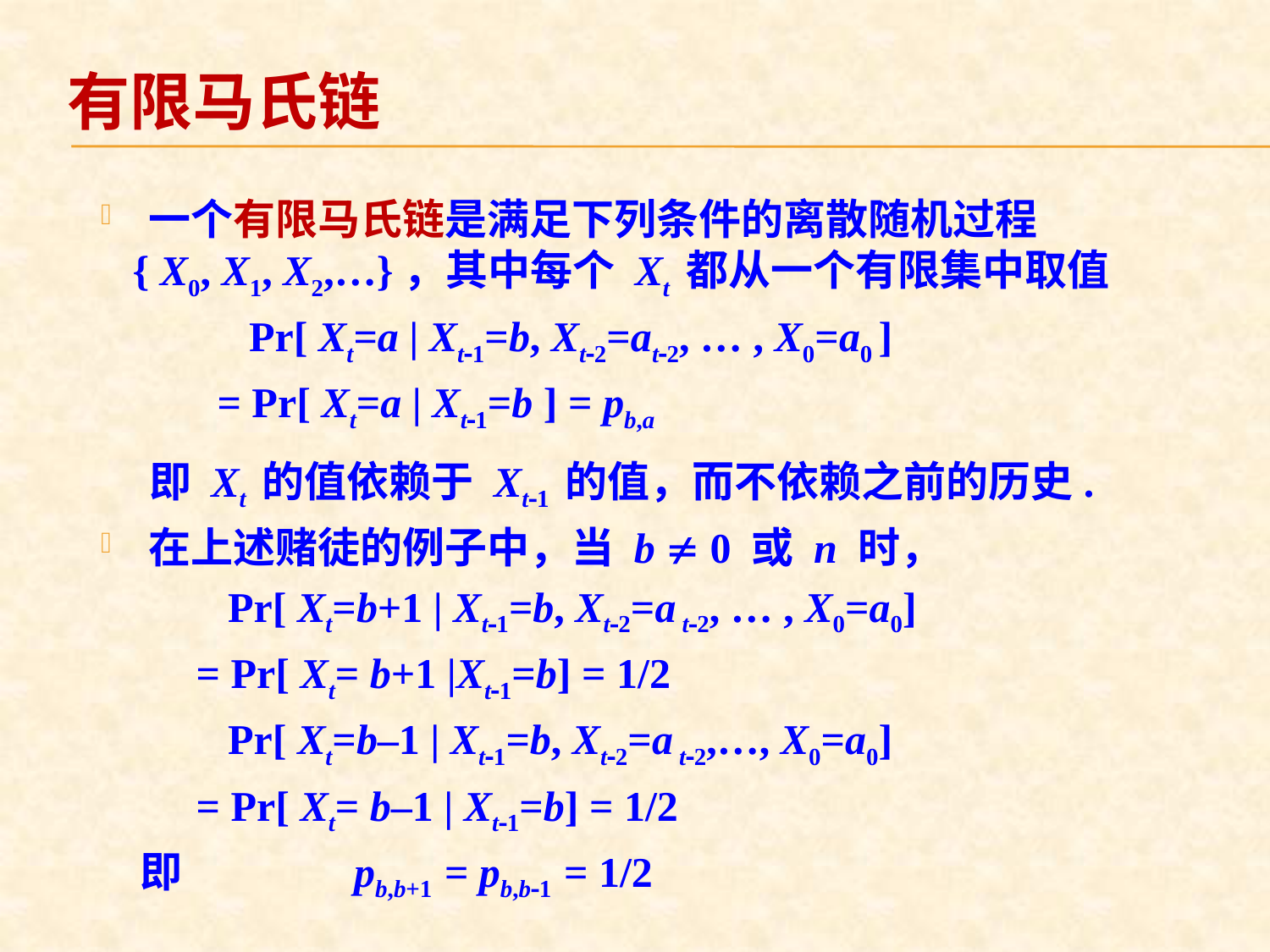

# 有限马氏链
一个有限马氏链是满足下列条件的离散随机过程
   { X0, X1, X2,…}，其中每个 Xt 都从一个有限集中取值
              Pr[ Xt=a | Xt−1=b, Xt−2=at−2, … , X0=a0 ]
           = Pr[ Xt=a | Xt−1=b ] = pb,a
    即 Xt 的值依赖于 Xt−1 的值，而不依赖之前的历史.
在上述赌徒的例子中，当 b ≠ 0 或 n 时，
            Pr[ Xt=b+1 | Xt−1=b, Xt−2=a t−2, … , X0=a0]
         = Pr[ Xt= b+1 |Xt−1=b] = 1/2
            Pr[ Xt=b–1 | Xt−1=b, Xt−2=a t−2,…, X0=a0]
         = Pr[ Xt= b–1 | Xt−1=b] = 1/2
   即                 pb,b+1  = pb,b−1  = 1/2